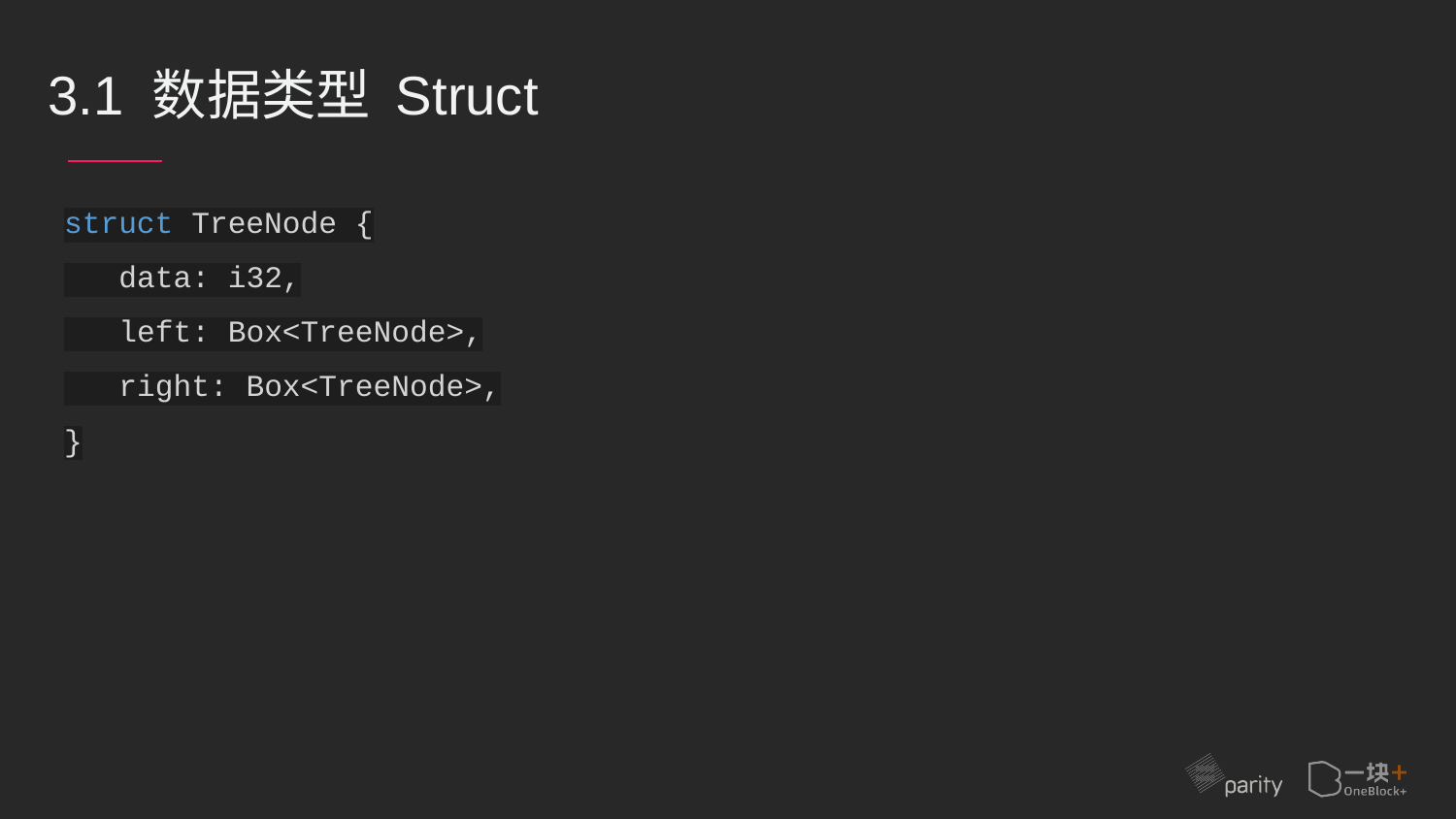

3.1 数据类型 Struct
struct TreeNode {
   data: i32,
   left: Box<TreeNode>,
   right: Box<TreeNode>,
}